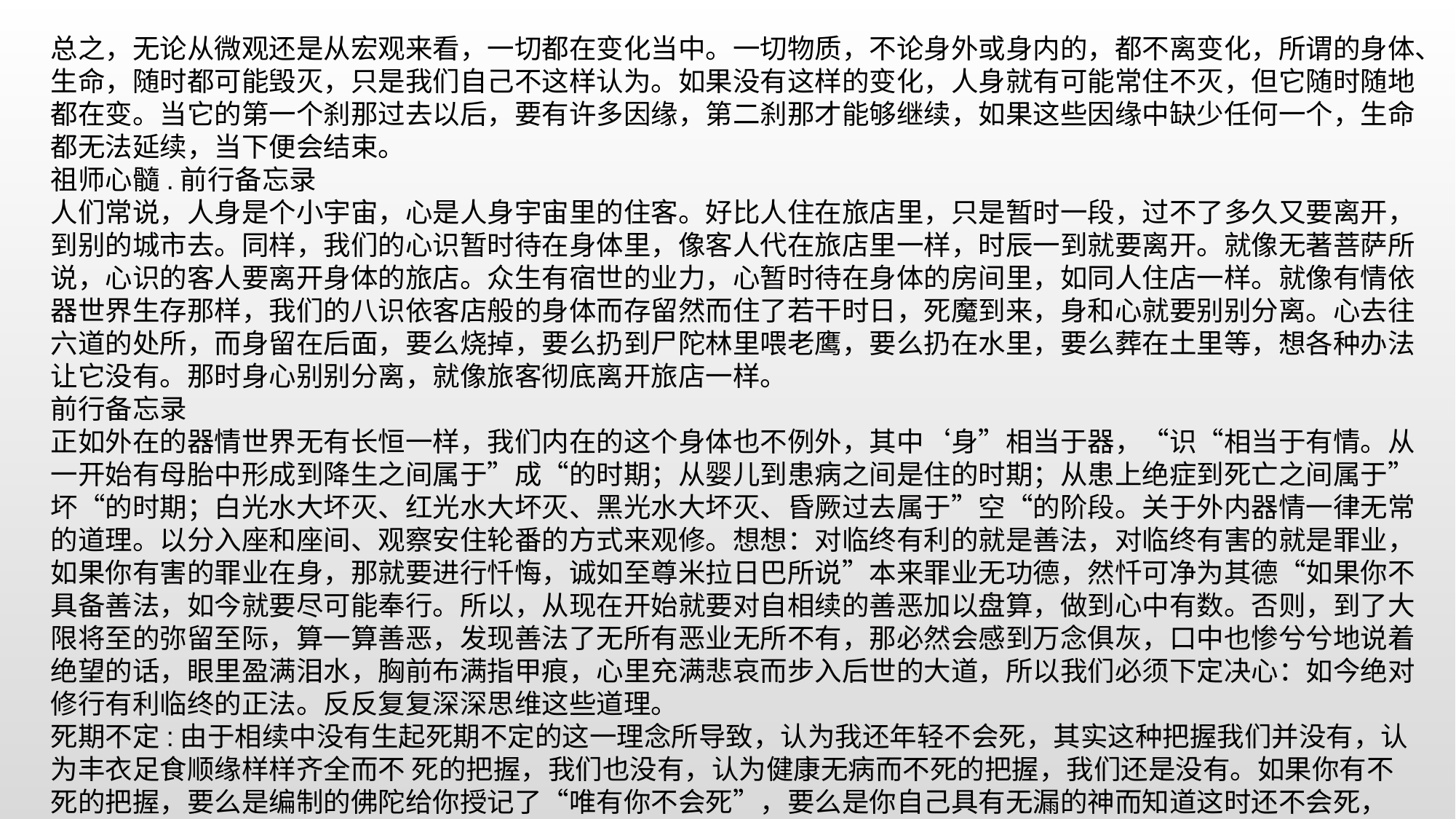

总之，无论从微观还是从宏观来看，一切都在变化当中。一切物质，不论身外或身内的，都不离变化，所谓的身体、生命，随时都可能毁灭，只是我们自己不这样认为。如果没有这样的变化，人身就有可能常住不灭，但它随时随地都在变。当它的第一个刹那过去以后，要有许多因缘，第二刹那才能够继续，如果这些因缘中缺少任何一个，生命都无法延续，当下便会结束。
祖师心髓.前行备忘录
人们常说，人身是个小宇宙，心是人身宇宙里的住客。好比人住在旅店里，只是暂时一段，过不了多久又要离开，到别的城市去。同样，我们的心识暂时待在身体里，像客人代在旅店里一样，时辰一到就要离开。就像无著菩萨所说，心识的客人要离开身体的旅店。众生有宿世的业力，心暂时待在身体的房间里，如同人住店一样。就像有情依器世界生存那样，我们的八识依客店般的身体而存留然而住了若干时日，死魔到来，身和心就要别别分离。心去往六道的处所，而身留在后面，要么烧掉，要么扔到尸陀林里喂老鹰，要么扔在水里，要么葬在土里等，想各种办法让它没有。那时身心别别分离，就像旅客彻底离开旅店一样。
前行备忘录
正如外在的器情世界无有长恒一样，我们内在的这个身体也不例外，其中‘身”相当于器，“识“相当于有情。从一开始有母胎中形成到降生之间属于”成“的时期；从婴儿到患病之间是住的时期；从患上绝症到死亡之间属于”坏“的时期；白光水大坏灭、红光水大坏灭、黑光水大坏灭、昏厥过去属于”空“的阶段。关于外内器情一律无常的道理。以分入座和座间、观察安住轮番的方式来观修。想想：对临终有利的就是善法，对临终有害的就是罪业，如果你有害的罪业在身，那就要进行忏悔，诚如至尊米拉日巴所说”本来罪业无功德，然忏可净为其德“如果你不具备善法，如今就要尽可能奉行。所以，从现在开始就要对自相续的善恶加以盘算，做到心中有数。否则，到了大限将至的弥留至际，算一算善恶，发现善法了无所有恶业无所不有，那必然会感到万念俱灰，口中也惨兮兮地说着绝望的话，眼里盈满泪水，胸前布满指甲痕，心里充满悲哀而步入后世的大道，所以我们必须下定决心：如今绝对修行有利临终的正法。反反复复深深思维这些道理。
死期不定:由于相续中没有生起死期不定的这一理念所导致，认为我还年轻不会死，其实这种把握我们并没有，认为丰衣足食顺缘样样齐全而不 死的把握，我们也没有，认为健康无病而不死的把握，我们还是没有。如果你有不死的把握，要么是编制的佛陀给你授记了“唯有你不会死”，要么是你自己具有无漏的神而知道这时还不会死，